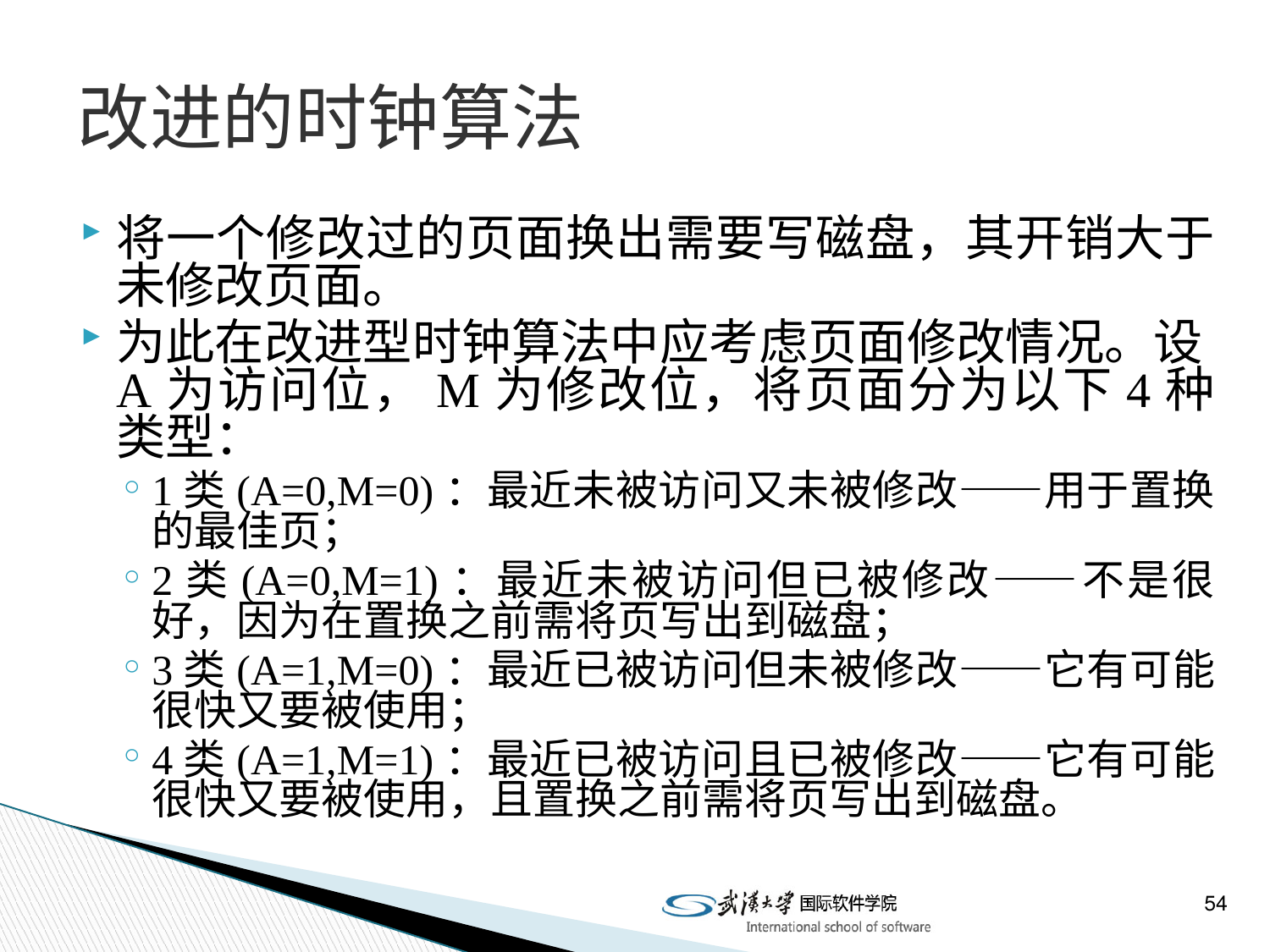

# 改进的时钟算法
将一个修改过的页面换出需要写磁盘，其开销大于未修改页面。
为此在改进型时钟算法中应考虑页面修改情况。设A为访问位，M为修改位，将页面分为以下4种类型：
1类(A=0,M=0)：最近未被访问又未被修改——用于置换的最佳页；
2类(A=0,M=1)：最近未被访问但已被修改——不是很好，因为在置换之前需将页写出到磁盘；
3类(A=1,M=0)：最近已被访问但未被修改——它有可能很快又要被使用；
4类(A=1,M=1)：最近已被访问且已被修改——它有可能很快又要被使用，且置换之前需将页写出到磁盘。